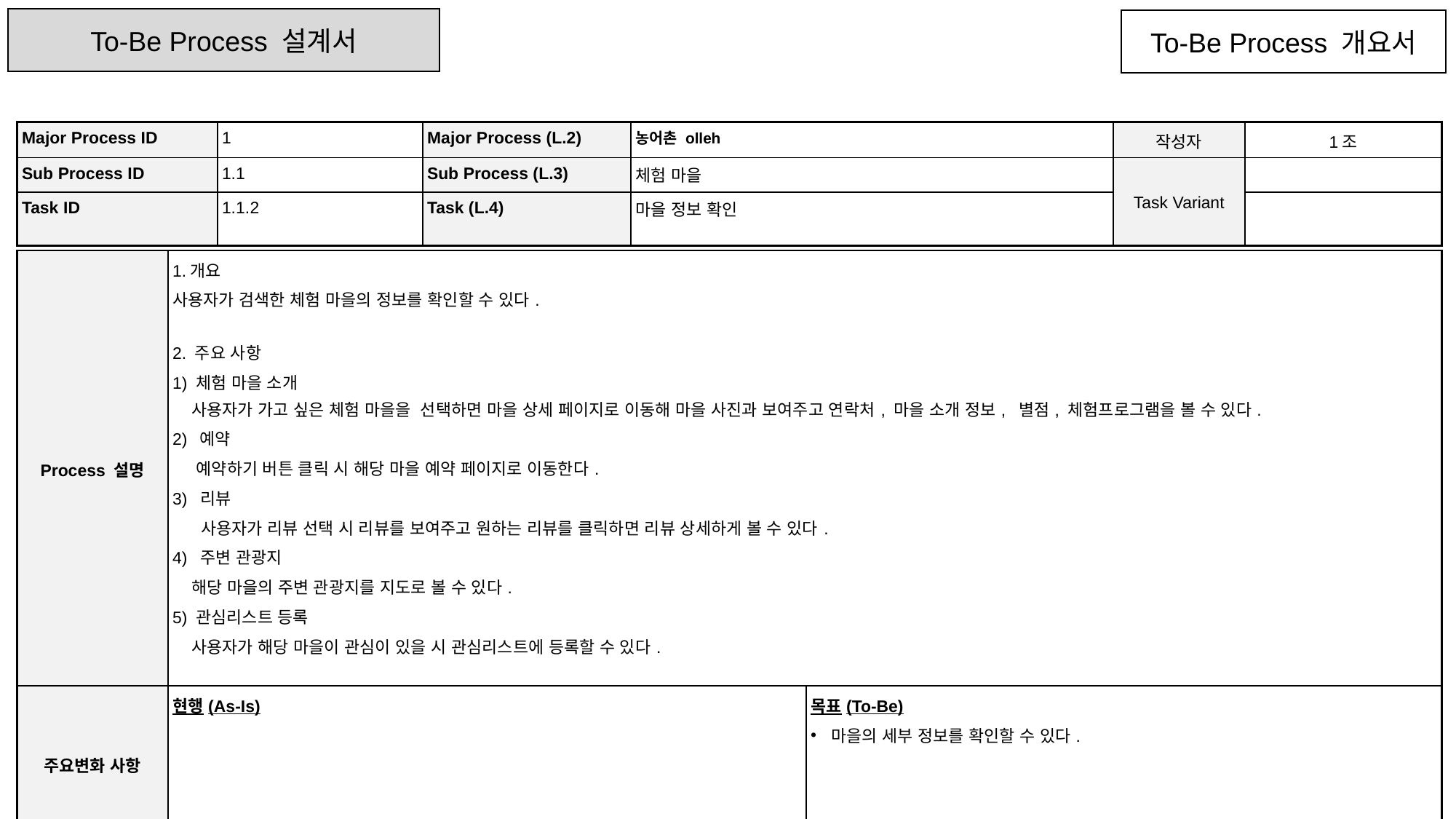

To-Be Process 설계서
To-Be Process 개요서
| Major Process ID | 1 | Major Process (L.2) | 농어촌 olleh | 작성자 | 1조 |
| --- | --- | --- | --- | --- | --- |
| Sub Process ID | 1.1 | Sub Process (L.3) | 체험 마을 | Task Variant |  |
| Task ID | 1.1.2 | Task (L.4) | 마을 정보 확인 |  |  |
| Process 설명 | 1.개요 사용자가 검색한 체험 마을의 정보를 확인할 수 있다. 2. 주요 사항 1) 체험 마을 소개 사용자가 가고 싶은 체험 마을을 선택하면 마을 상세 페이지로 이동해 마을 사진과 보여주고 연락처, 마을 소개 정보, 별점, 체험프로그램을 볼 수 있다. 예약 예약하기 버튼 클릭 시 해당 마을 예약 페이지로 이동한다. 3) 리뷰 사용자가 리뷰 선택 시 리뷰를 보여주고 원하는 리뷰를 클릭하면 리뷰 상세하게 볼 수 있다. 4) 주변 관광지 해당 마을의 주변 관광지를 지도로 볼 수 있다. 5) 관심리스트 등록 사용자가 해당 마을이 관심이 있을 시 관심리스트에 등록할 수 있다. |  |
| --- | --- | --- |
| 주요변화 사항 | 현행(As-Is) | 목표(To-Be) 마을의 세부 정보를 확인할 수 있다. |